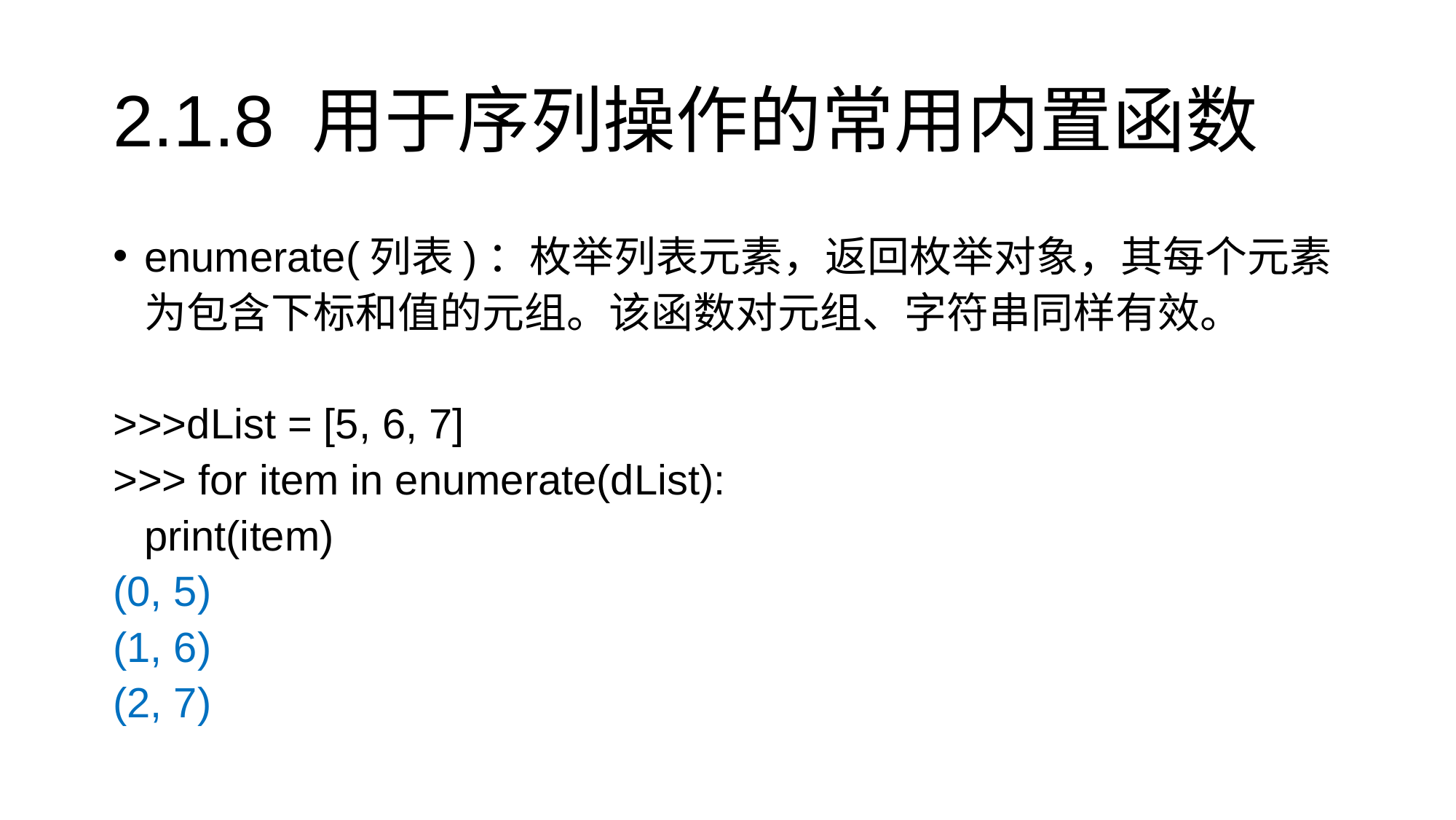

# 2.1.8 用于序列操作的常用内置函数
enumerate(列表)：枚举列表元素，返回枚举对象，其每个元素为包含下标和值的元组。该函数对元组、字符串同样有效。

>>>dList = [5, 6, 7]
>>> for item in enumerate(dList):
	print(item)
(0, 5)
(1, 6)
(2, 7)